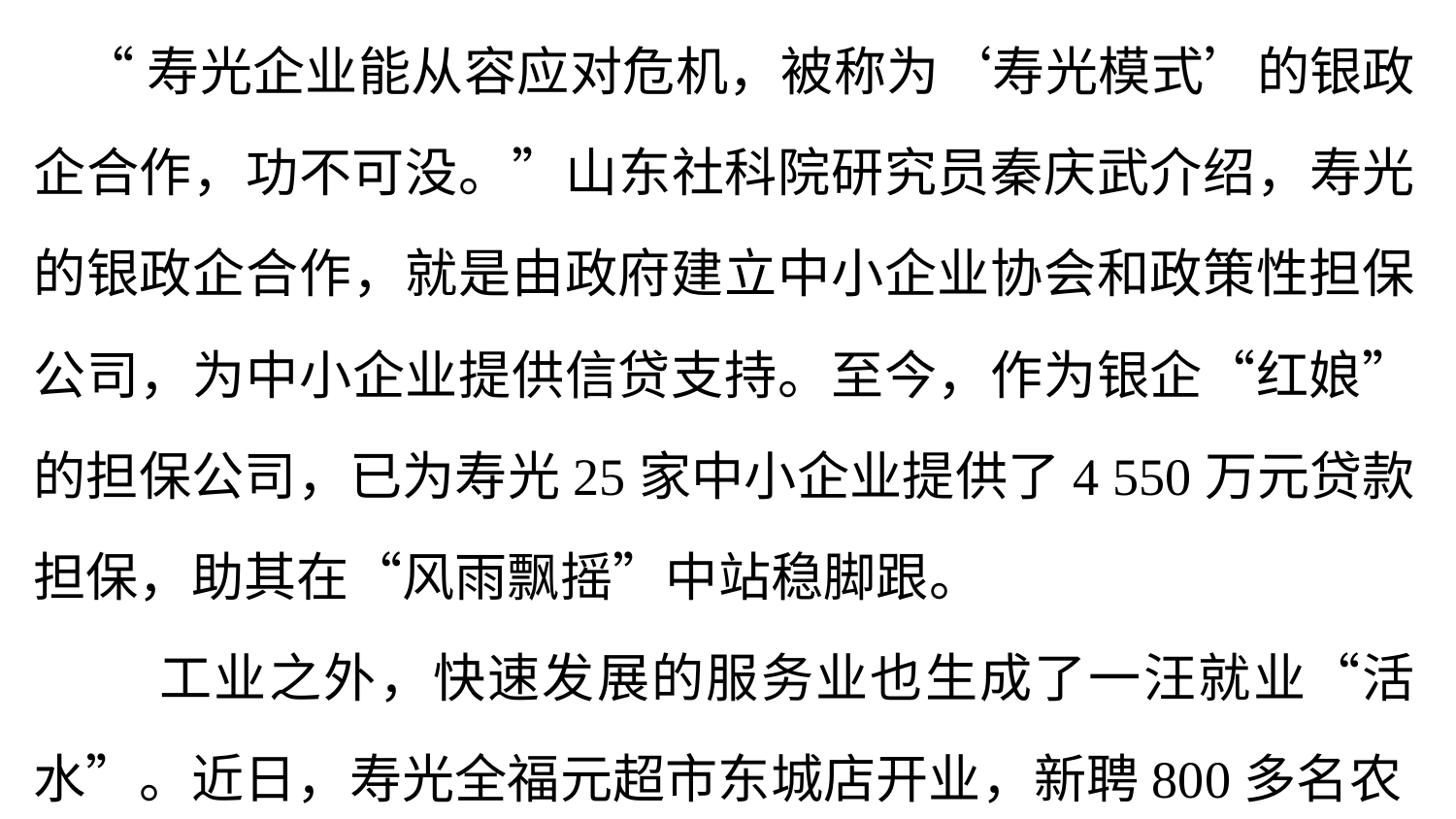

“寿光企业能从容应对危机，被称为‘寿光模式’的银政企合作，功不可没。”山东社科院研究员秦庆武介绍，寿光的银政企合作，就是由政府建立中小企业协会和政策性担保公司，为中小企业提供信贷支持。至今，作为银企“红娘”的担保公司，已为寿光25家中小企业提供了4 550万元贷款担保，助其在“风雨飘摇”中站稳脚跟。
        工业之外，快速发展的服务业也生成了一汪就业“活水”。近日，寿光全福元超市东城店开业，新聘800多名农